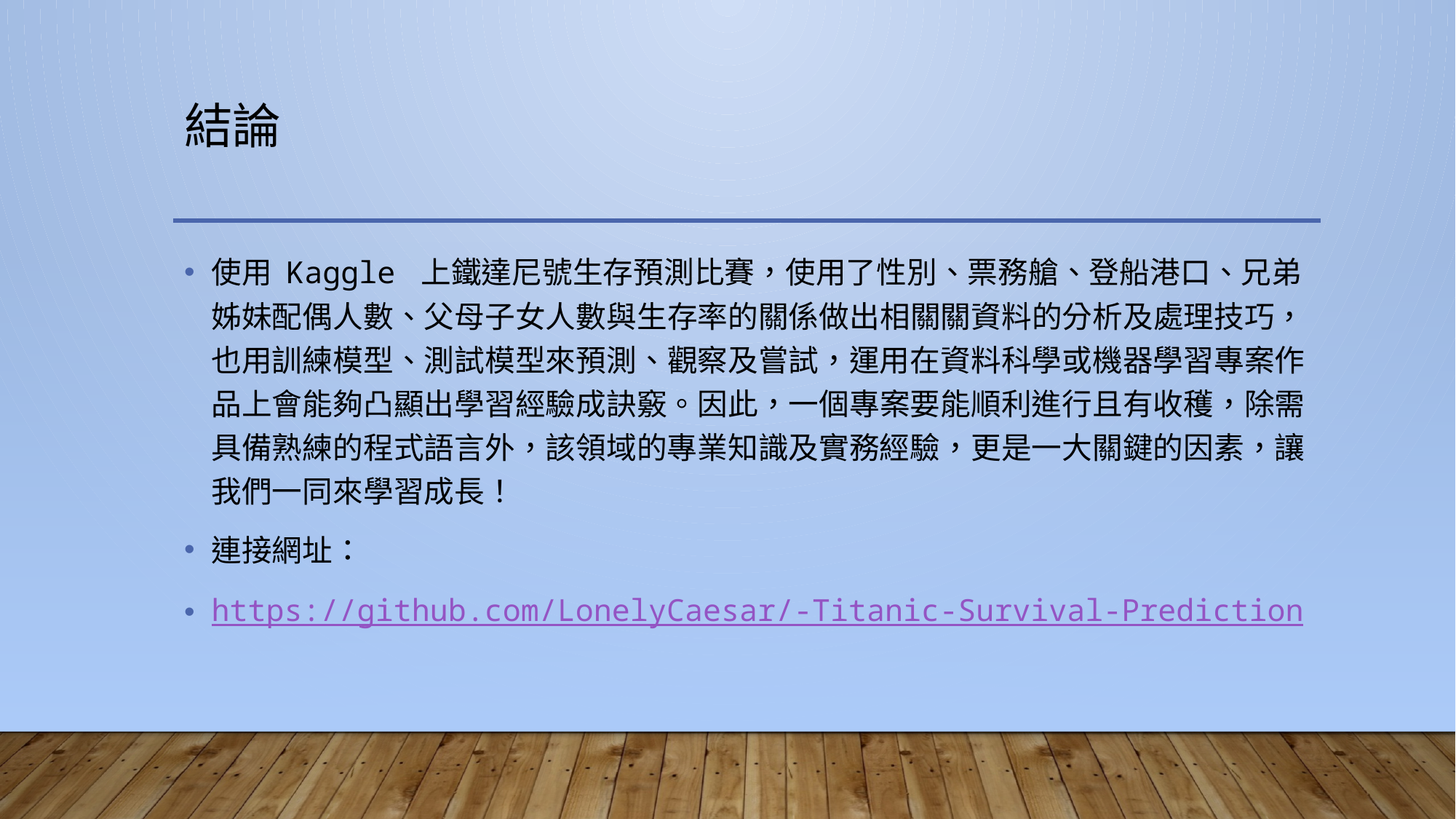

# 結論
使用 Kaggle 上鐵達尼號生存預測比賽，使用了性別、票務艙、登船港口、兄弟姊妹配偶人數、父母子女人數與生存率的關係做出相關關資料的分析及處理技巧，也用訓練模型、測試模型來預測、觀察及嘗試，運用在資料科學或機器學習專案作品上會能夠凸顯出學習經驗成訣竅。因此，一個專案要能順利進行且有收穫，除需具備熟練的程式語言外，該領域的專業知識及實務經驗，更是一大關鍵的因素，讓我們一同來學習成長！
連接網址：
https://github.com/LonelyCaesar/-Titanic-Survival-Prediction